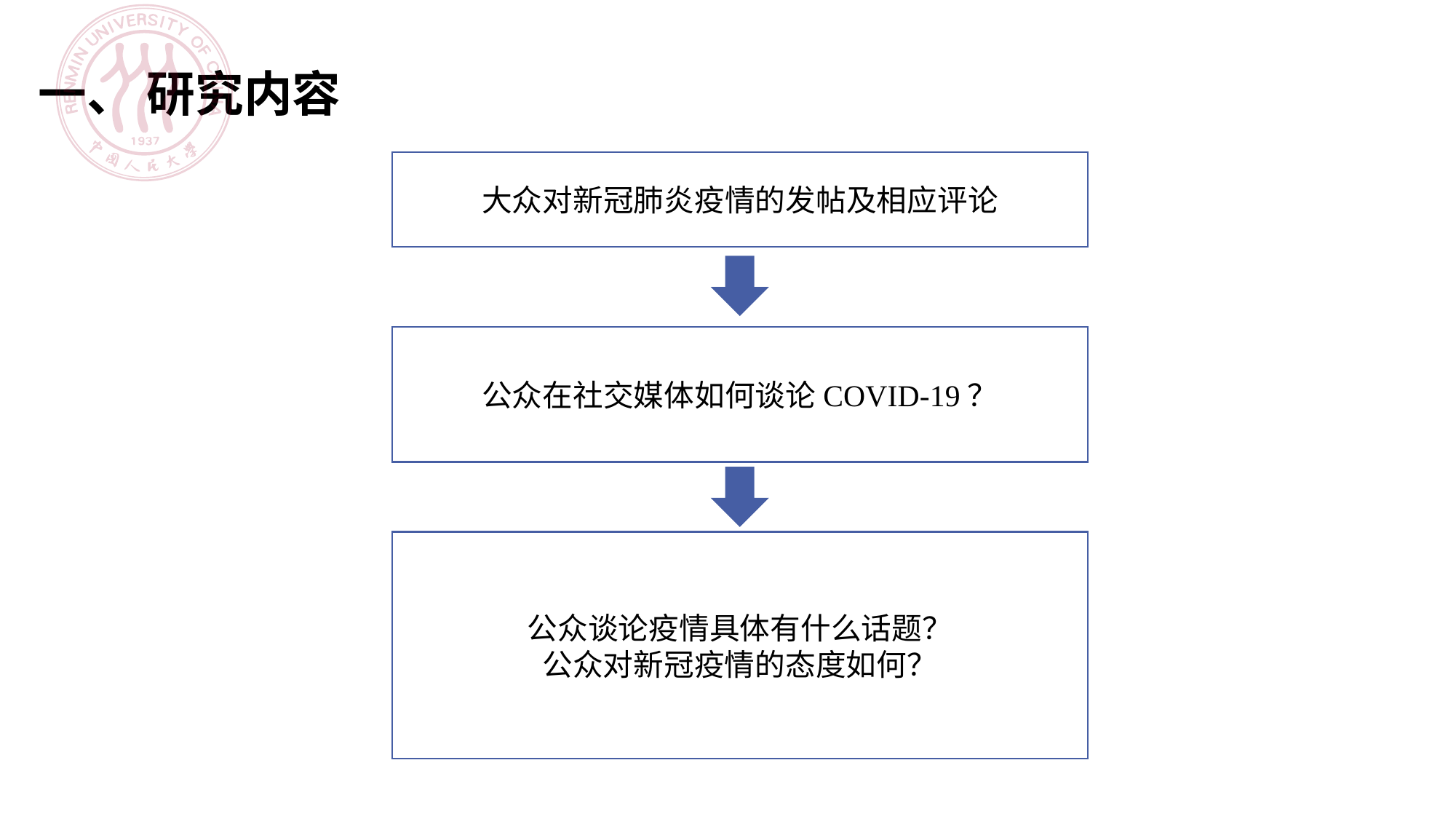

一、 研究内容
大众对新冠肺炎疫情的发帖及相应评论

公众在社交媒体如何谈论COVID-19？

公众谈论疫情具体有什么话题？
公众对新冠疫情的态度如何？